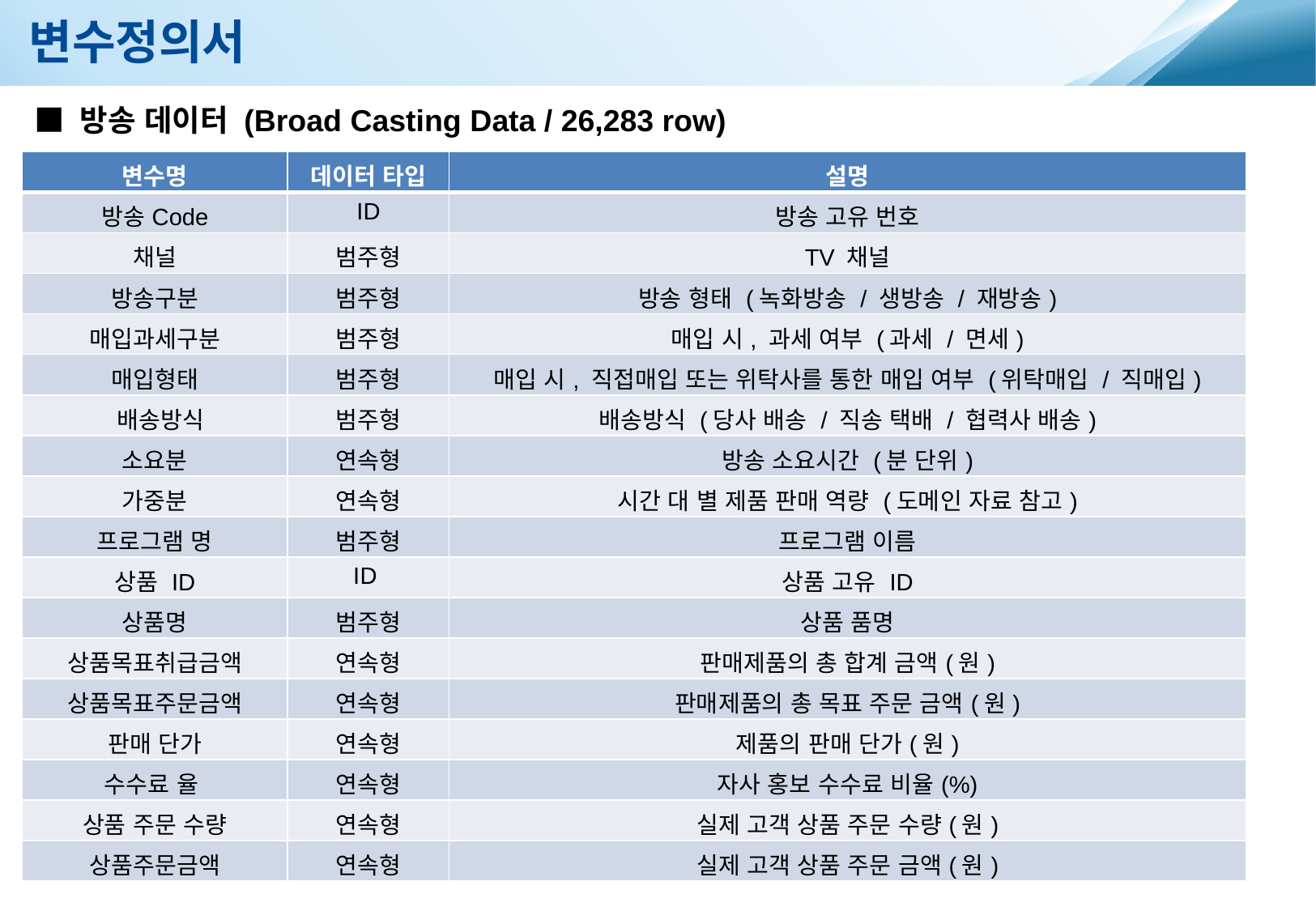

변수정의서
■ 방송 데이터 (Broad Casting Data / 26,283 row)
| 변수명 | 데이터 타입 | 설명 |
| --- | --- | --- |
| 방송Code | ID | 방송 고유 번호 |
| 채널 | 범주형 | TV 채널 |
| 방송구분 | 범주형 | 방송 형태 (녹화방송 / 생방송 / 재방송) |
| 매입과세구분 | 범주형 | 매입 시, 과세 여부 (과세 / 면세) |
| 매입형태 | 범주형 | 매입 시, 직접매입 또는 위탁사를 통한 매입 여부 (위탁매입 / 직매입) |
| 배송방식 | 범주형 | 배송방식 (당사 배송 / 직송 택배 / 협력사 배송) |
| 소요분 | 연속형 | 방송 소요시간 (분 단위) |
| 가중분 | 연속형 | 시간 대 별 제품 판매 역량 (도메인 자료 참고) |
| 프로그램 명 | 범주형 | 프로그램 이름 |
| 상품 ID | ID | 상품 고유 ID |
| 상품명 | 범주형 | 상품 품명 |
| 상품목표취급금액 | 연속형 | 판매제품의 총 합계 금액(원) |
| 상품목표주문금액 | 연속형 | 판매제품의 총 목표 주문 금액(원) |
| 판매 단가 | 연속형 | 제품의 판매 단가(원) |
| 수수료 율 | 연속형 | 자사 홍보 수수료 비율(%) |
| 상품 주문 수량 | 연속형 | 실제 고객 상품 주문 수량(원) |
| 상품주문금액 | 연속형 | 실제 고객 상품 주문 금액(원) |